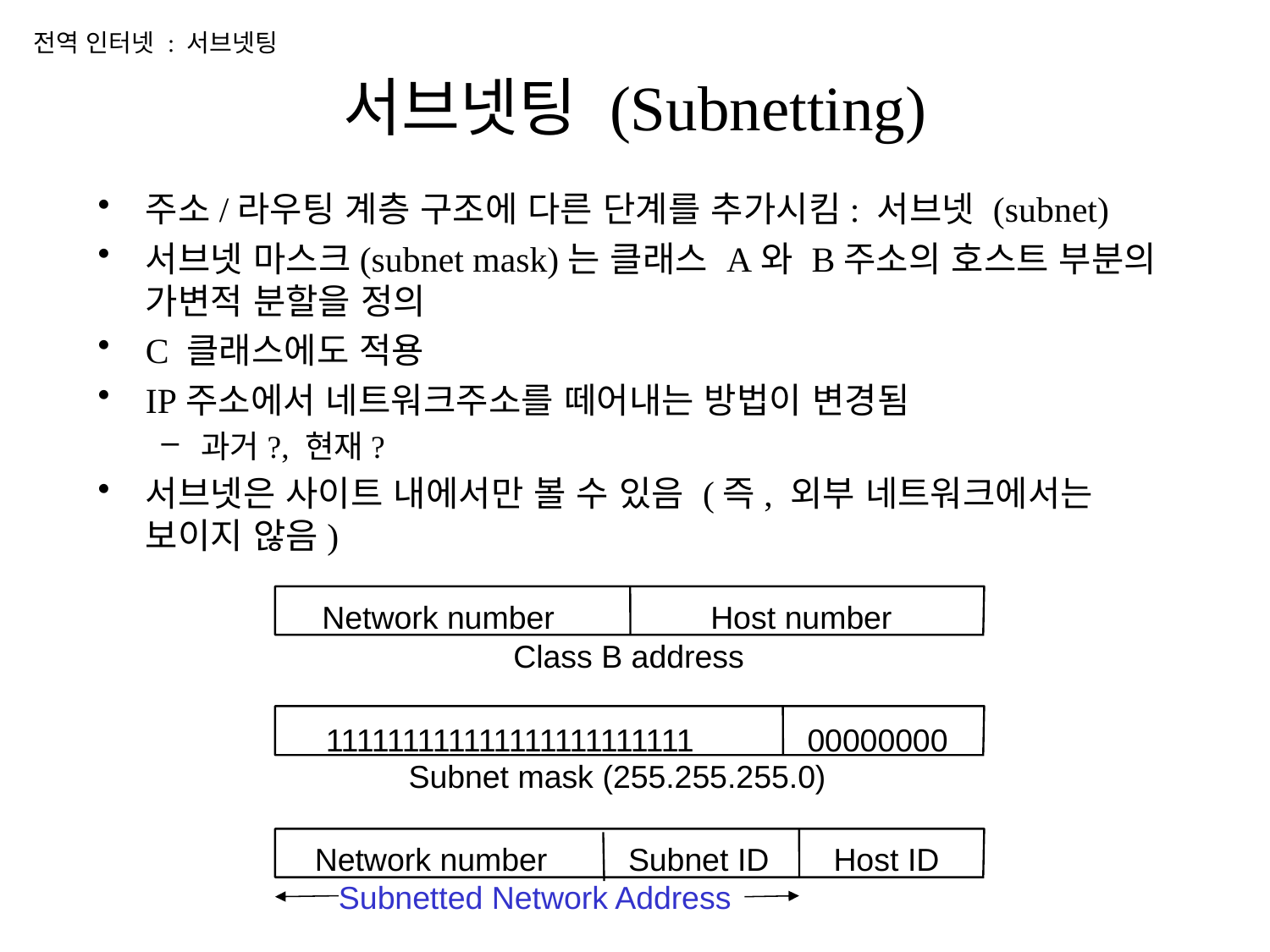

전역 인터넷 : 서브넷팅
# 서브넷팅 (Subnetting)
주소/라우팅 계층 구조에 다른 단계를 추가시킴: 서브넷 (subnet)
서브넷 마스크(subnet mask)는 클래스 A와 B주소의 호스트 부분의 가변적 분할을 정의
C 클래스에도 적용
IP주소에서 네트워크주소를 떼어내는 방법이 변경됨
과거?, 현재?
서브넷은 사이트 내에서만 볼 수 있음 (즉, 외부 네트워크에서는 보이지 않음)

Network number
Host number
Class B address

111111111111111111111111
00000000
Subnet mask (255.255.255.0)

Network number
Subnet ID
Host ID
Subnetted Network Address